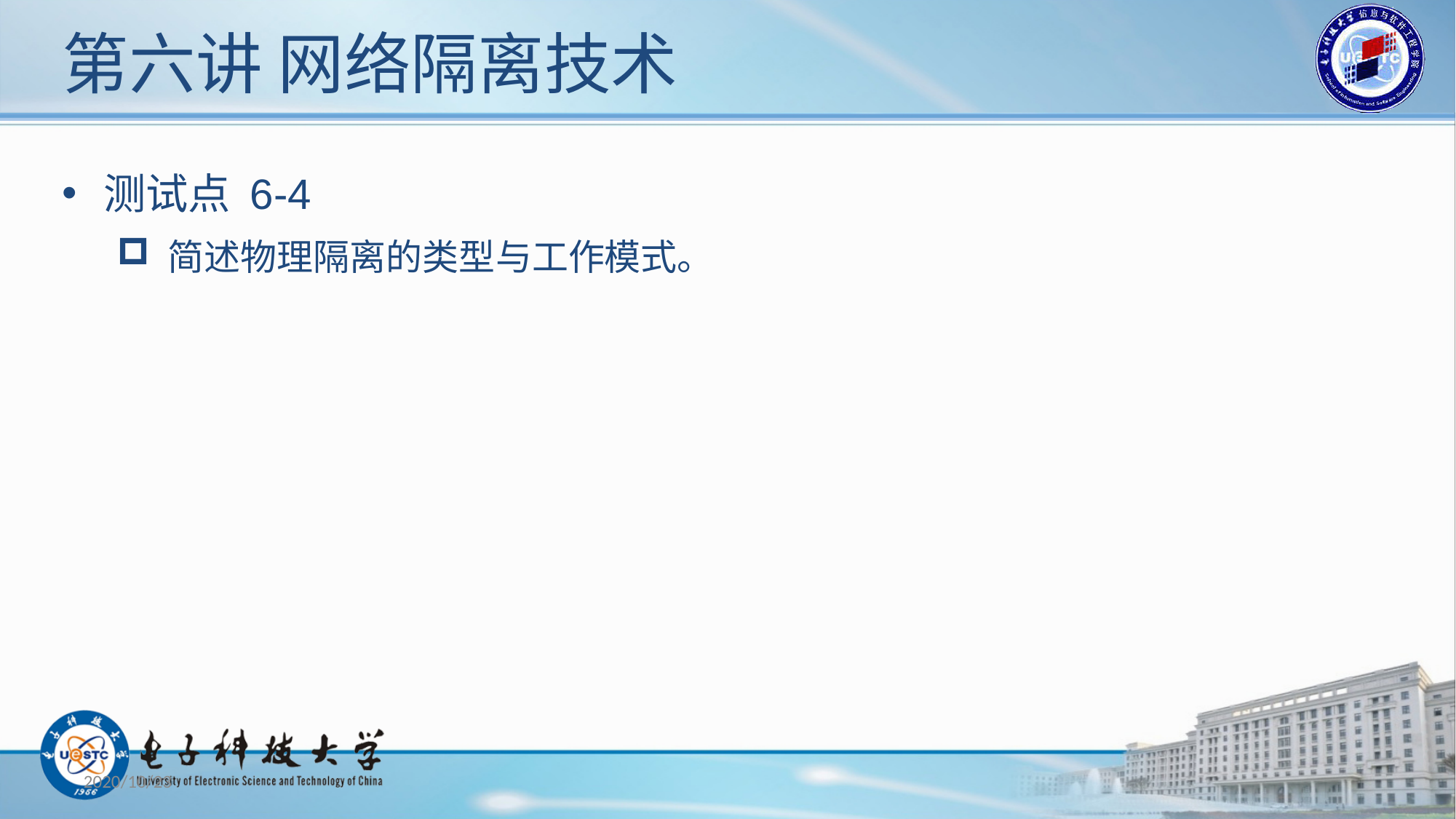

# 第六讲 网络隔离技术
测试点 6-4
 简述物理隔离的类型与工作模式。
2020/10/23